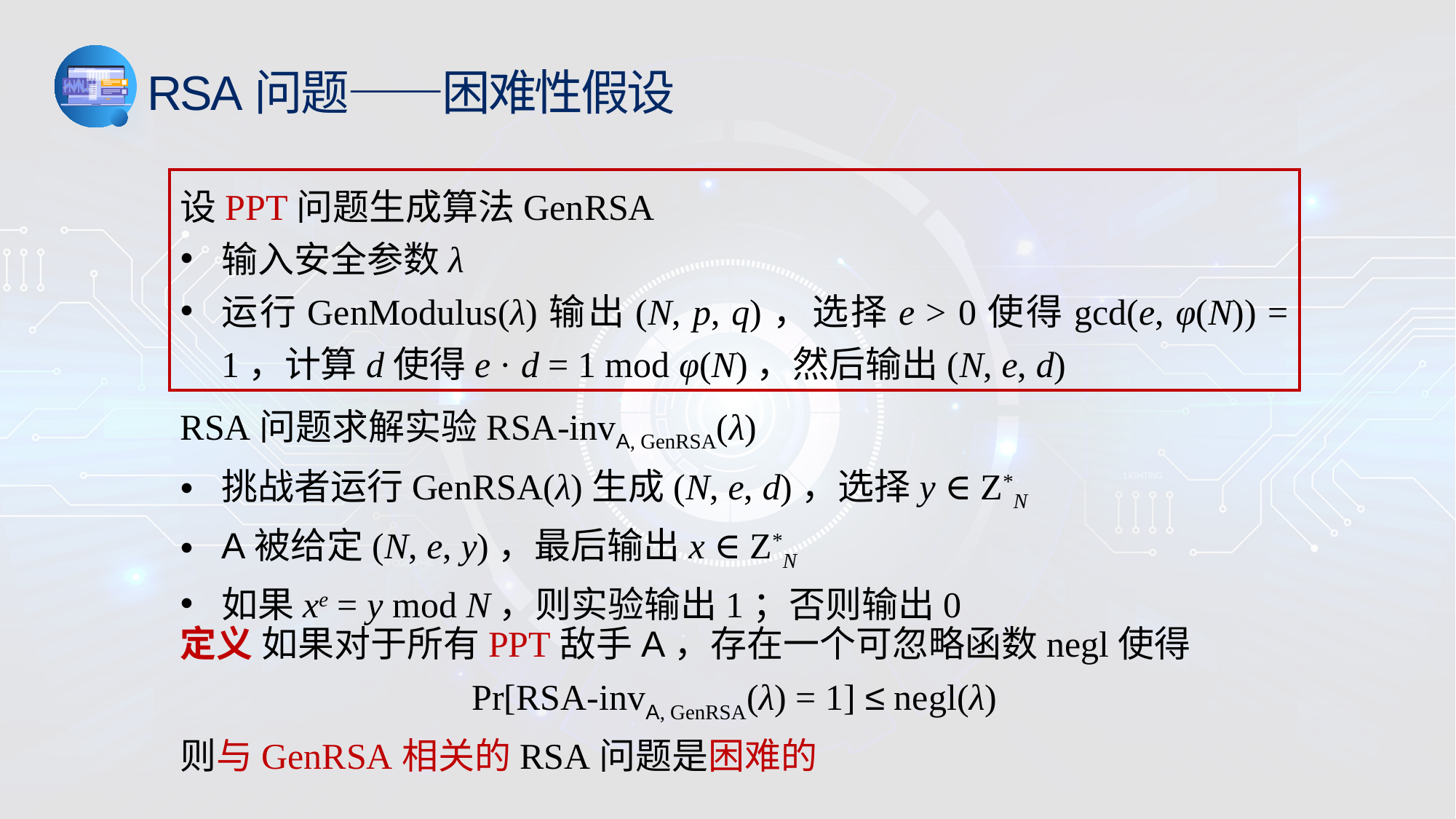

RSA问题——困难性假设

设PPT问题生成算法GenRSA
输入安全参数λ
运行GenModulus(λ)输出(N, p, q)，选择e > 0使得gcd(e, φ(N)) = 1，计算d使得e · d = 1 mod φ(N)，然后输出(N, e, d)
RSA问题求解实验RSA-invA, GenRSA(λ)
挑战者运行GenRSA(λ)生成(N, e, d)，选择y ∈ Z*N
A被给定(N, e, y)，最后输出x ∈ Z*N
如果xe = y mod N，则实验输出1；否则输出0
定义 如果对于所有PPT敌手A，存在一个可忽略函数negl使得
Pr[RSA-invA, GenRSA(λ) = 1] ≤ negl(λ)
则与GenRSA相关的RSA问题是困难的